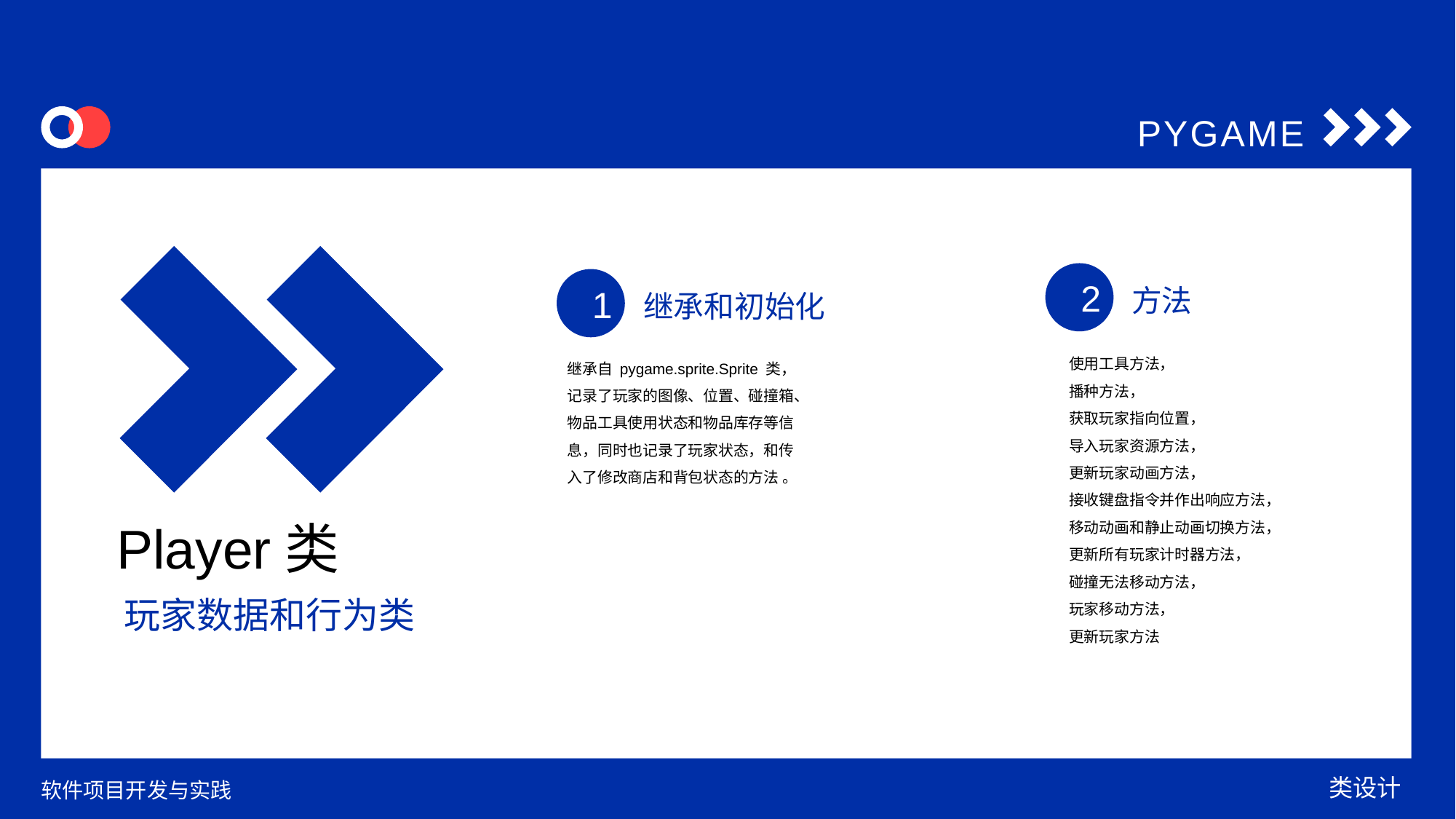

PYGAME

2

1
方法

继承和初始化
使用工具方法，
播种方法，
获取玩家指向位置，
导入玩家资源方法，
更新玩家动画方法，
接收键盘指令并作出响应方法，
移动动画和静止动画切换方法，
更新所有玩家计时器方法，
碰撞无法移动方法，
玩家移动方法，
更新玩家方法
继承自 pygame.sprite.Sprite 类，
记录了玩家的图像、位置、碰撞箱、
物品工具使用状态和物品库存等信
息，同时也记录了玩家状态，和传
入了修改商店和背包状态的方法 。
Player类
玩家数据和行为类
类设计
软件项目开发与实践